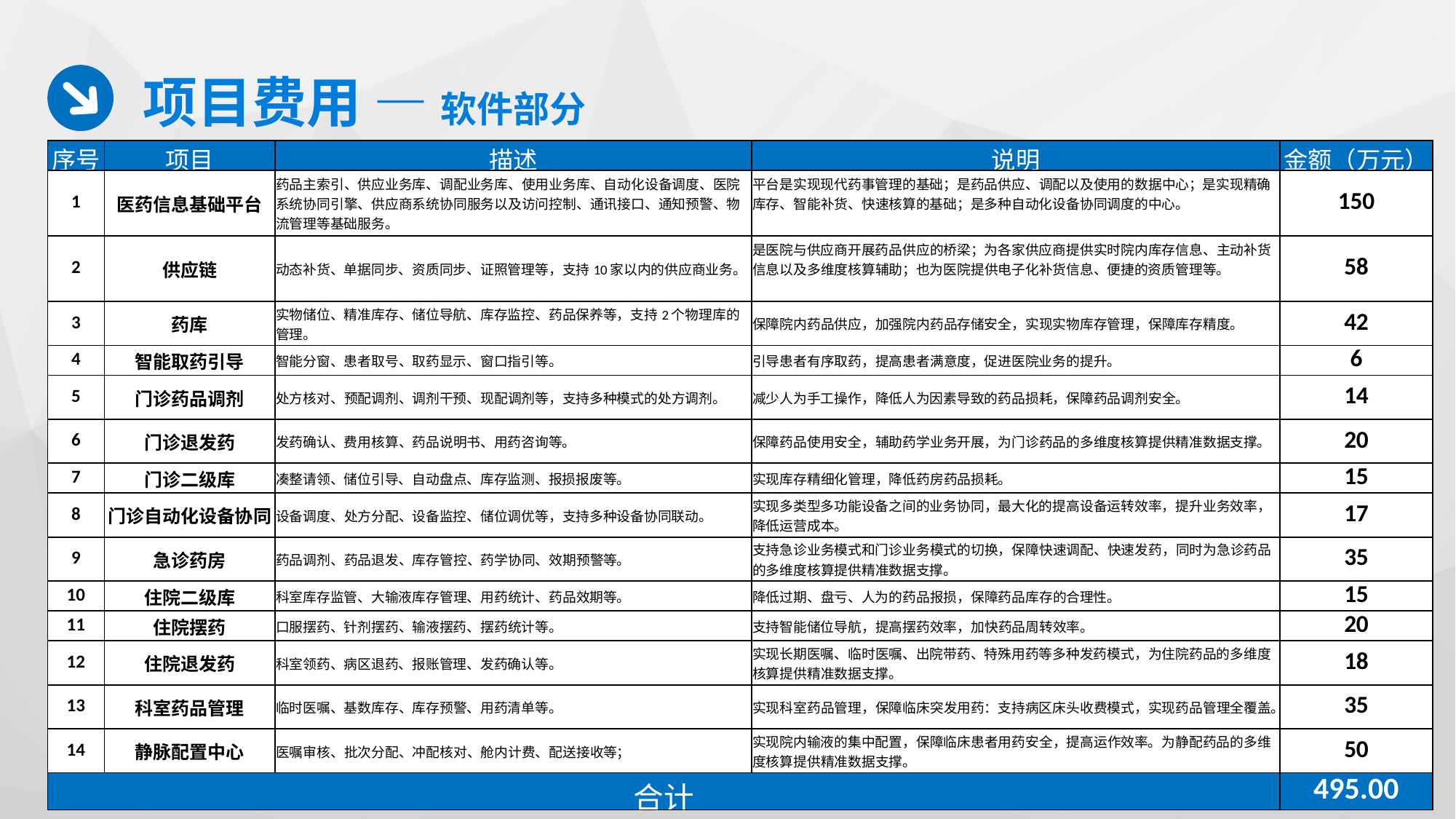

项目费用 — 软件部分
| 序号 | 项目 | 描述 | 说明 | 金额（万元） |
| --- | --- | --- | --- | --- |
| 1 | 医药信息基础平台 | 药品主索引、供应业务库、调配业务库、使用业务库、自动化设备调度、医院系统协同引擎、供应商系统协同服务以及访问控制、通讯接口、通知预警、物流管理等基础服务。 | 平台是实现现代药事管理的基础；是药品供应、调配以及使用的数据中心；是实现精确库存、智能补货、快速核算的基础；是多种自动化设备协同调度的中心。 | 150 |
| 2 | 供应链 | 动态补货、单据同步、资质同步、证照管理等，支持10家以内的供应商业务。 | 是医院与供应商开展药品供应的桥梁；为各家供应商提供实时院内库存信息、主动补货信息以及多维度核算辅助；也为医院提供电子化补货信息、便捷的资质管理等。 | 58 |
| 3 | 药库 | 实物储位、精准库存、储位导航、库存监控、药品保养等，支持2个物理库的管理。 | 保障院内药品供应，加强院内药品存储安全，实现实物库存管理，保障库存精度。 | 42 |
| 4 | 智能取药引导 | 智能分窗、患者取号、取药显示、窗口指引等。 | 引导患者有序取药，提高患者满意度，促进医院业务的提升。 | 6 |
| 5 | 门诊药品调剂 | 处方核对、预配调剂、调剂干预、现配调剂等，支持多种模式的处方调剂。 | 减少人为手工操作，降低人为因素导致的药品损耗，保障药品调剂安全。 | 14 |
| 6 | 门诊退发药 | 发药确认、费用核算、药品说明书、用药咨询等。 | 保障药品使用安全，辅助药学业务开展，为门诊药品的多维度核算提供精准数据支撑。 | 20 |
| 7 | 门诊二级库 | 凑整请领、储位引导、自动盘点、库存监测、报损报废等。 | 实现库存精细化管理，降低药房药品损耗。 | 15 |
| 8 | 门诊自动化设备协同 | 设备调度、处方分配、设备监控、储位调优等，支持多种设备协同联动。 | 实现多类型多功能设备之间的业务协同，最大化的提高设备运转效率，提升业务效率，降低运营成本。 | 17 |
| 9 | 急诊药房 | 药品调剂、药品退发、库存管控、药学协同、效期预警等。 | 支持急诊业务模式和门诊业务模式的切换，保障快速调配、快速发药，同时为急诊药品的多维度核算提供精准数据支撑。 | 35 |
| 10 | 住院二级库 | 科室库存监管、大输液库存管理、用药统计、药品效期等。 | 降低过期、盘亏、人为的药品报损，保障药品库存的合理性。 | 15 |
| 11 | 住院摆药 | 口服摆药、针剂摆药、输液摆药、摆药统计等。 | 支持智能储位导航，提高摆药效率，加快药品周转效率。 | 20 |
| 12 | 住院退发药 | 科室领药、病区退药、报账管理、发药确认等。 | 实现长期医嘱、临时医嘱、出院带药、特殊用药等多种发药模式，为住院药品的多维度核算提供精准数据支撑。 | 18 |
| 13 | 科室药品管理 | 临时医嘱、基数库存、库存预警、用药清单等。 | 实现科室药品管理，保障临床突发用药：支持病区床头收费模式，实现药品管理全覆盖。 | 35 |
| 14 | 静脉配置中心 | 医嘱审核、批次分配、冲配核对、舱内计费、配送接收等； | 实现院内输液的集中配置，保障临床患者用药安全，提高运作效率。为静配药品的多维度核算提供精准数据支撑。 | 50 |
| 合计 |  |  |  | 495.00 |